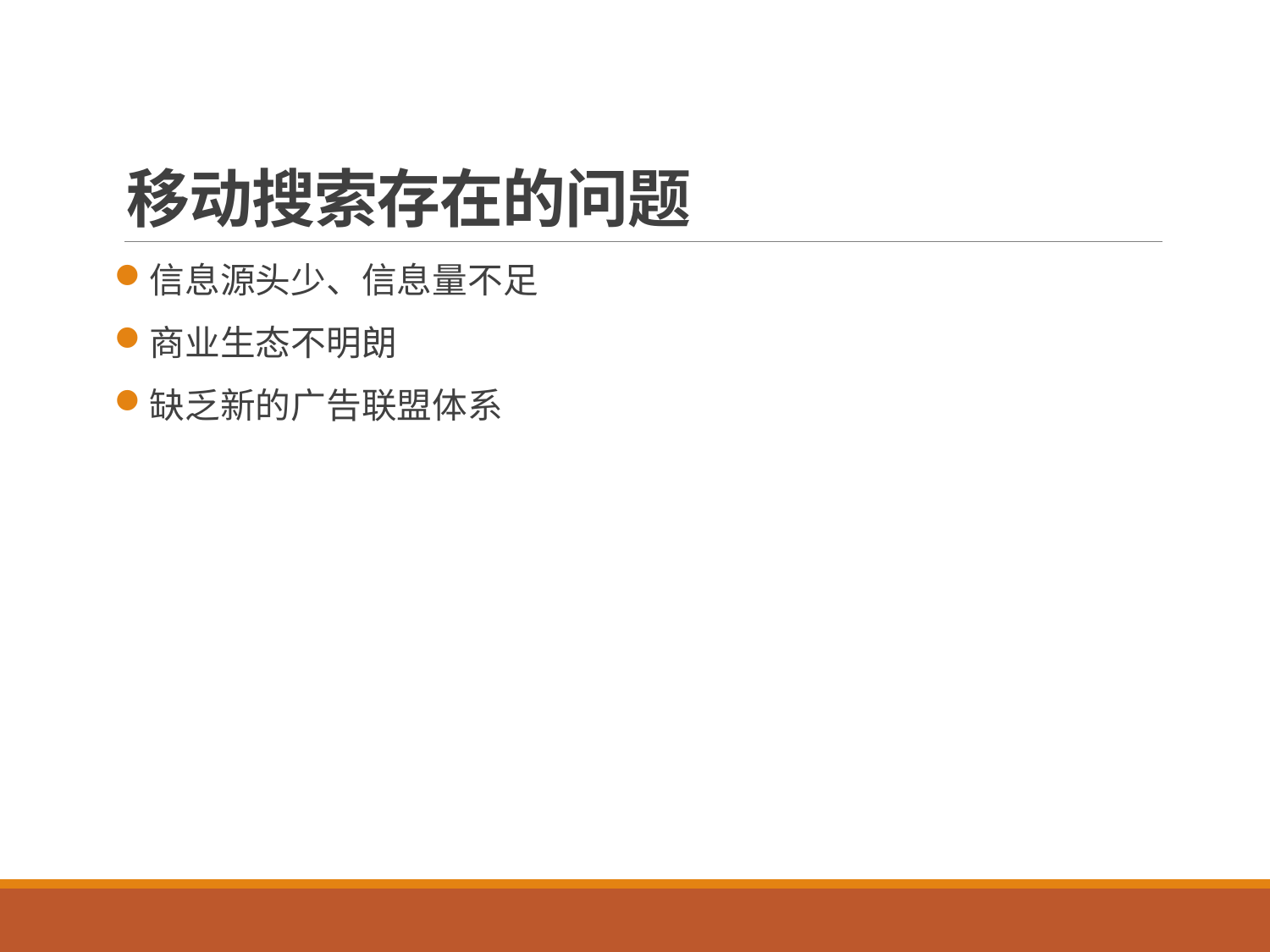

# 移动搜索存在的问题
信息源头少、信息量不足
商业生态不明朗
缺乏新的广告联盟体系